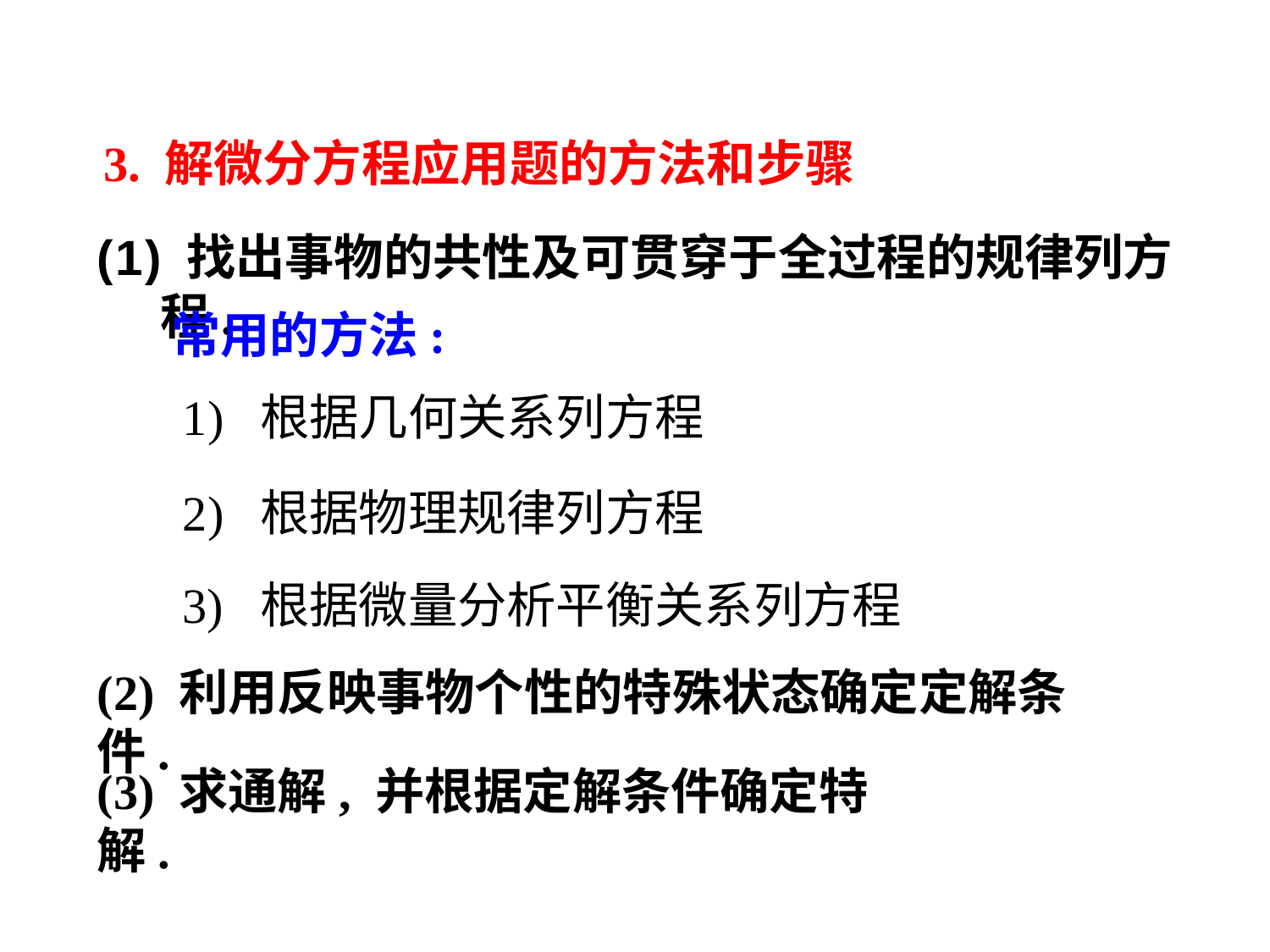

3. 解微分方程应用题的方法和步骤
 找出事物的共性及可贯穿于全过程的规律列方程.
常用的方法:
1)  根据几何关系列方程
2)  根据物理规律列方程
3)  根据微量分析平衡关系列方程
(2) 利用反映事物个性的特殊状态确定定解条件.
(3) 求通解, 并根据定解条件确定特解.